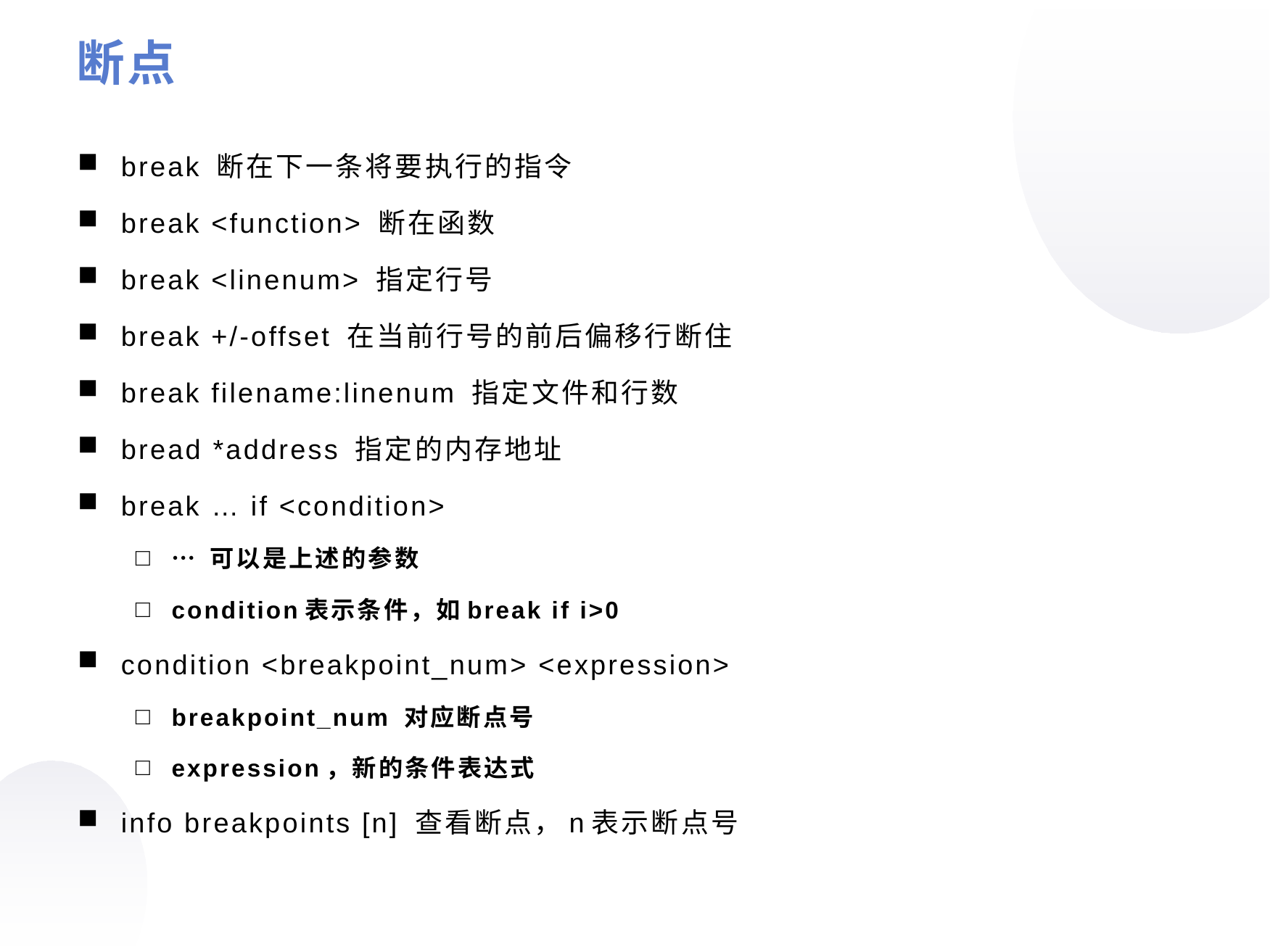

断点
break 断在下一条将要执行的指令
break <function> 断在函数
break <linenum> 指定行号
break +/-offset 在当前行号的前后偏移行断住
break filename:linenum 指定文件和行数
bread *address 指定的内存地址
break … if <condition>
… 可以是上述的参数
condition表示条件，如break if i>0
condition <breakpoint_num> <expression>
breakpoint_num 对应断点号
expression，新的条件表达式
info breakpoints [n] 查看断点，n表示断点号